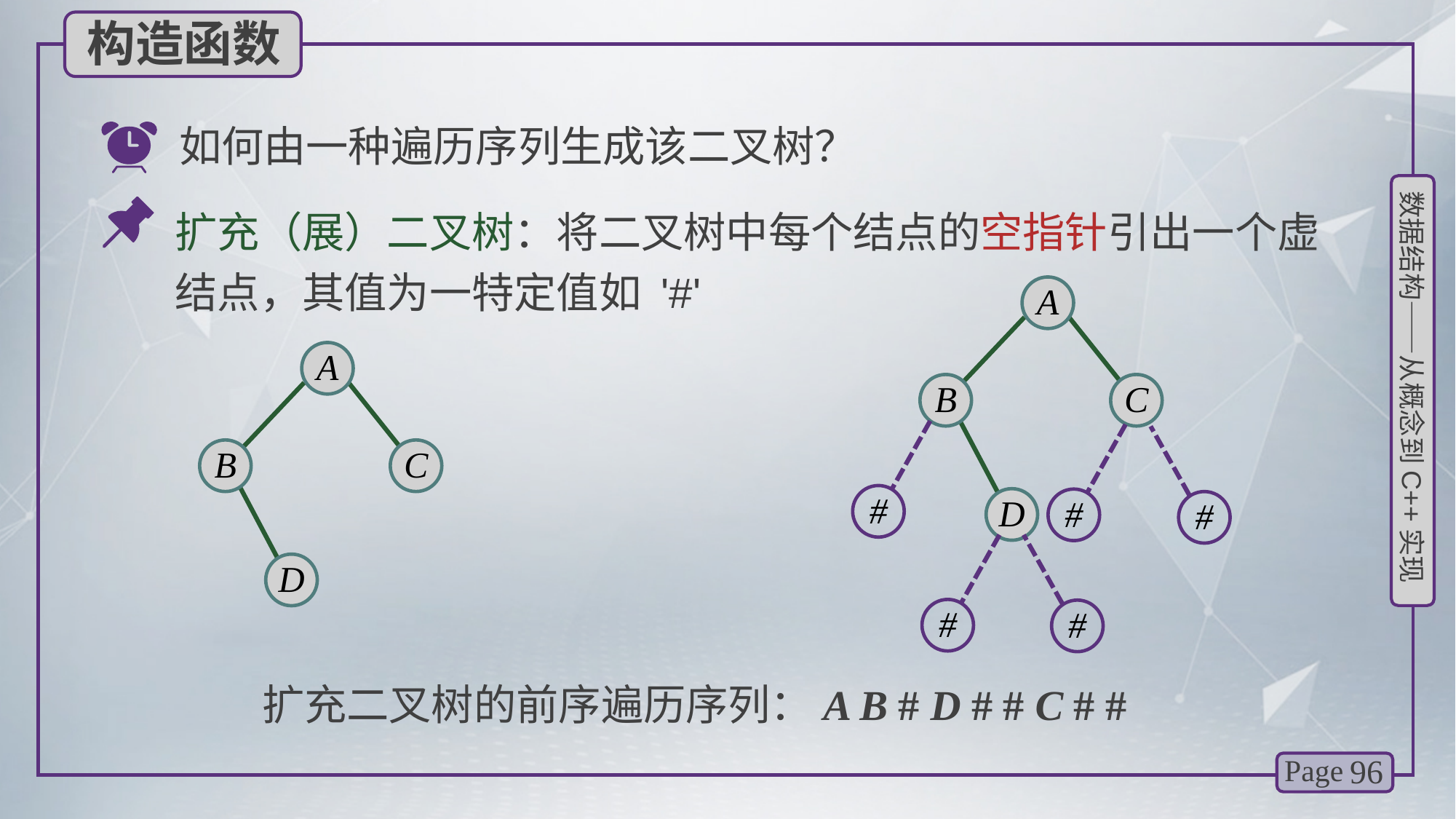

构造函数

如何由一种遍历序列生成该二叉树？

扩充（展）二叉树：将二叉树中每个结点的空指针引出一个虚结点，其值为一特定值如 '#'

A

B
C

D
A

B
C

D

#
#
#

#
#
扩充二叉树的前序遍历序列：A B # D # # C # #